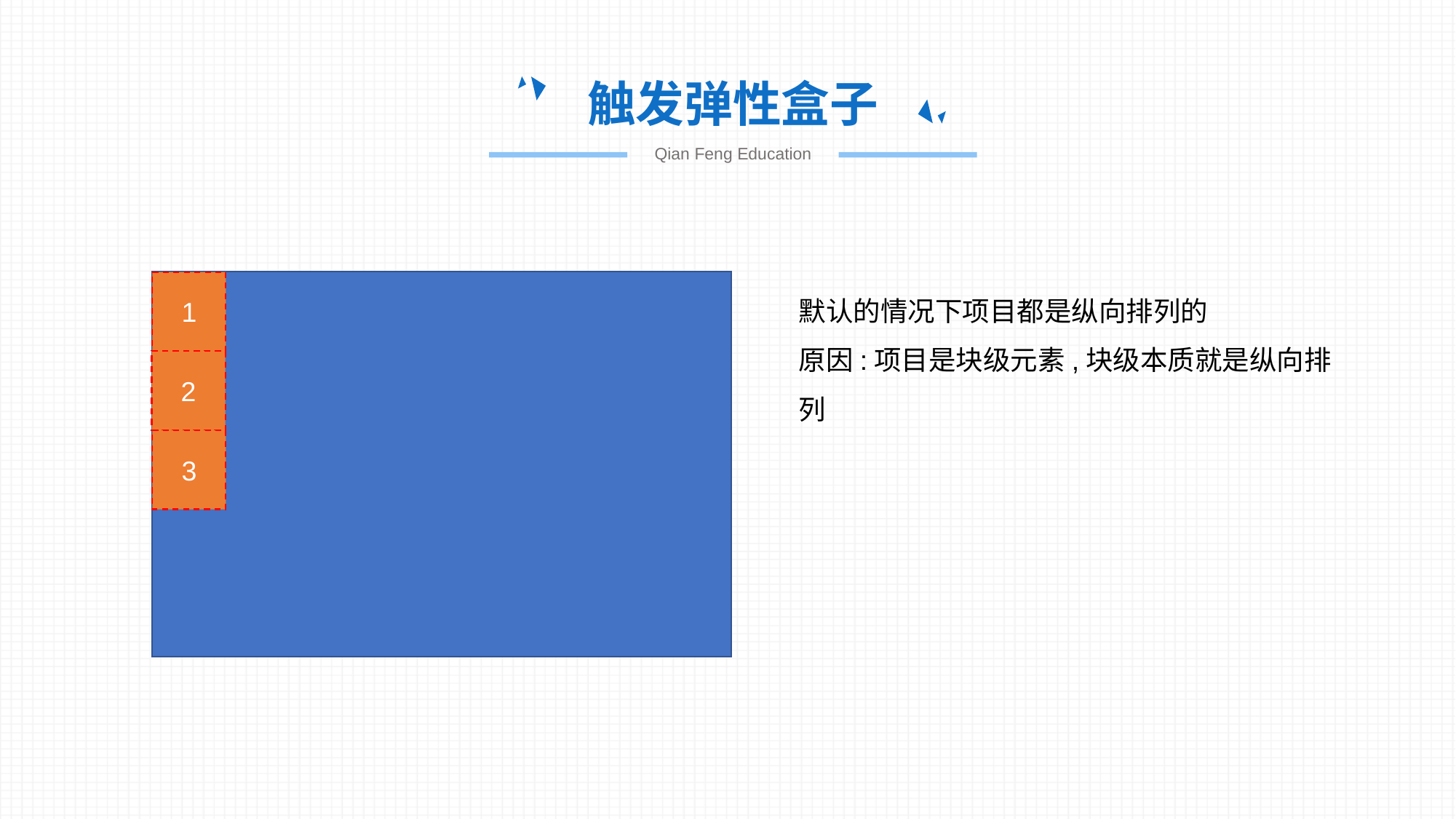

触发弹性盒子

Qian Feng Education

1
默认的情况下项目都是纵向排列的
原因:项目是块级元素,块级本质就是纵向排列
2
3